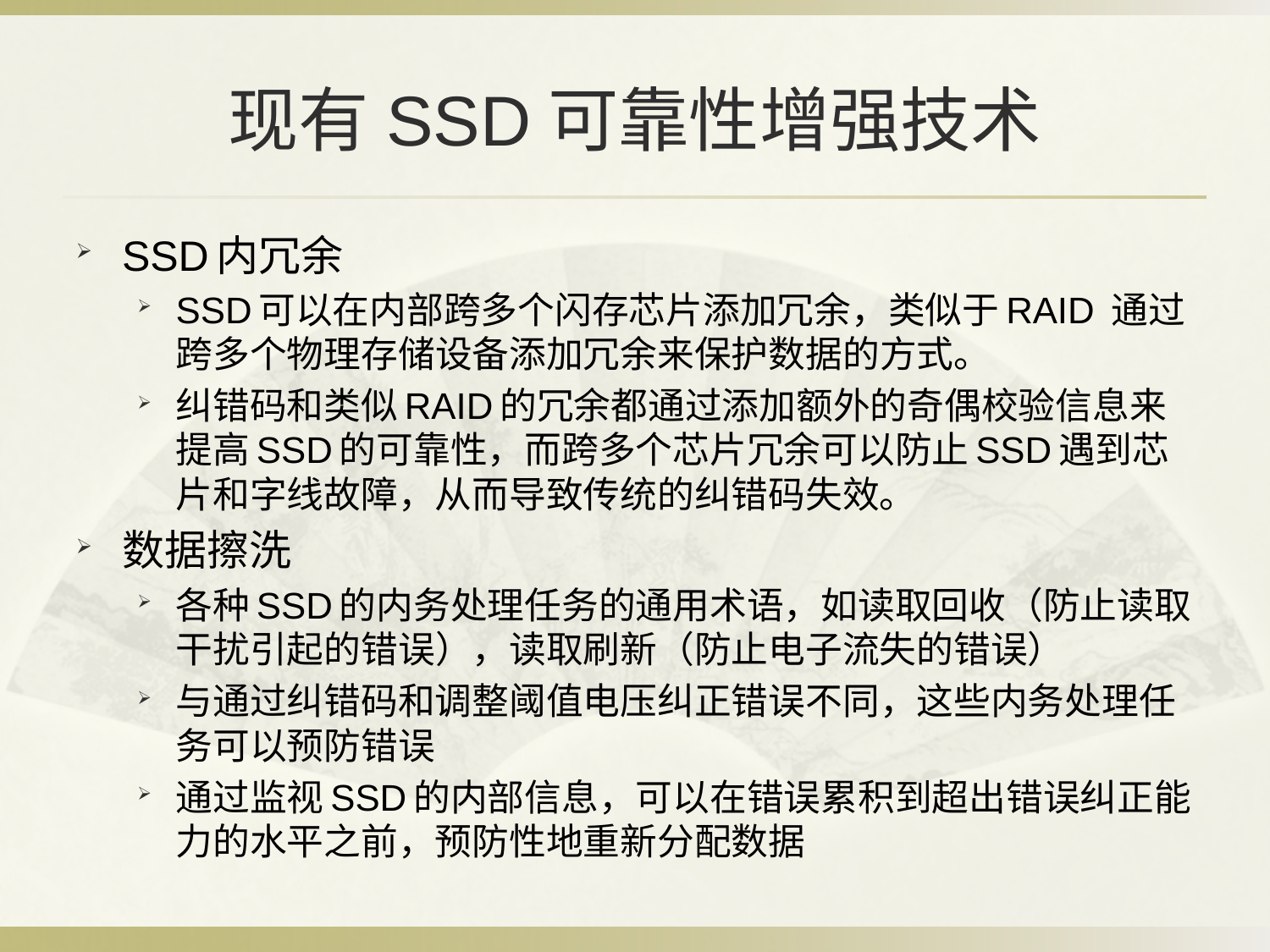

# 现有SSD可靠性增强技术
SSD内冗余
SSD可以在内部跨多个闪存芯片添加冗余，类似于RAID 通过跨多个物理存储设备添加冗余来保护数据的方式。
纠错码和类似RAID的冗余都通过添加额外的奇偶校验信息来提高SSD的可靠性，而跨多个芯片冗余可以防止SSD遇到芯片和字线故障，从而导致传统的纠错码失效。
数据擦洗
各种SSD的内务处理任务的通用术语，如读取回收（防止读取干扰引起的错误），读取刷新（防止电子流失的错误）
与通过纠错码和调整阈值电压纠正错误不同，这些内务处理任务可以预防错误
通过监视SSD的内部信息，可以在错误累积到超出错误纠正能力的水平之前，预防性地重新分配数据